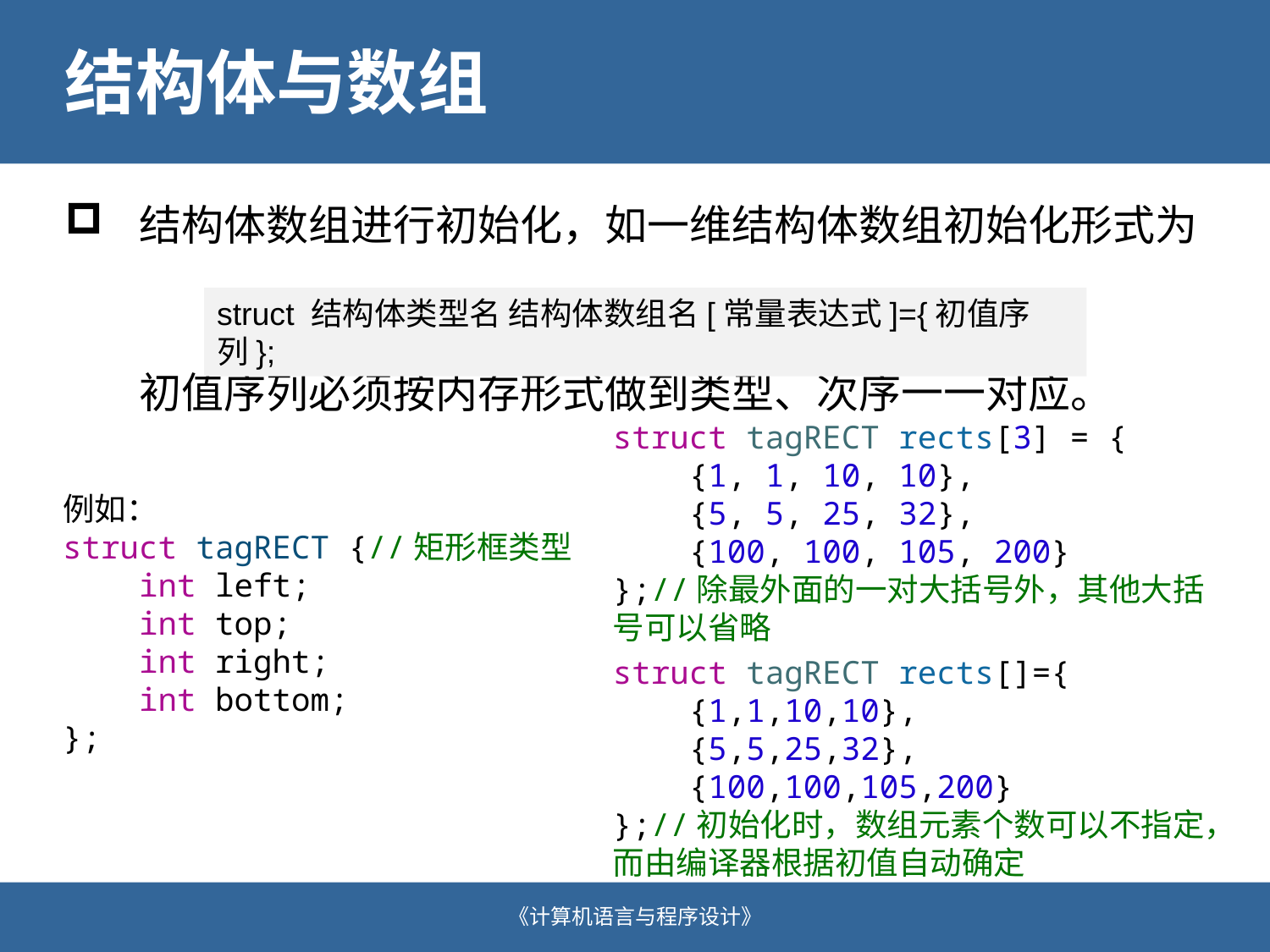

# 结构体与数组
结构体数组进行初始化，如一维结构体数组初始化形式为
初值序列必须按内存形式做到类型、次序一一对应。
struct 结构体类型名 结构体数组名[常量表达式]={初值序列};
struct tagRECT rects[3] = {
    {1, 1, 10, 10},
    {5, 5, 25, 32},
    {100, 100, 105, 200}
};//除最外面的一对大括号外，其他大括号可以省略
例如：
struct tagRECT {//矩形框类型
    int left;
    int top;
    int right;
    int bottom;
};
struct tagRECT rects[]={
    {1,1,10,10},
    {5,5,25,32},
    {100,100,105,200}
};//初始化时，数组元素个数可以不指定，而由编译器根据初值自动确定

《计算机语言与程序设计》
17